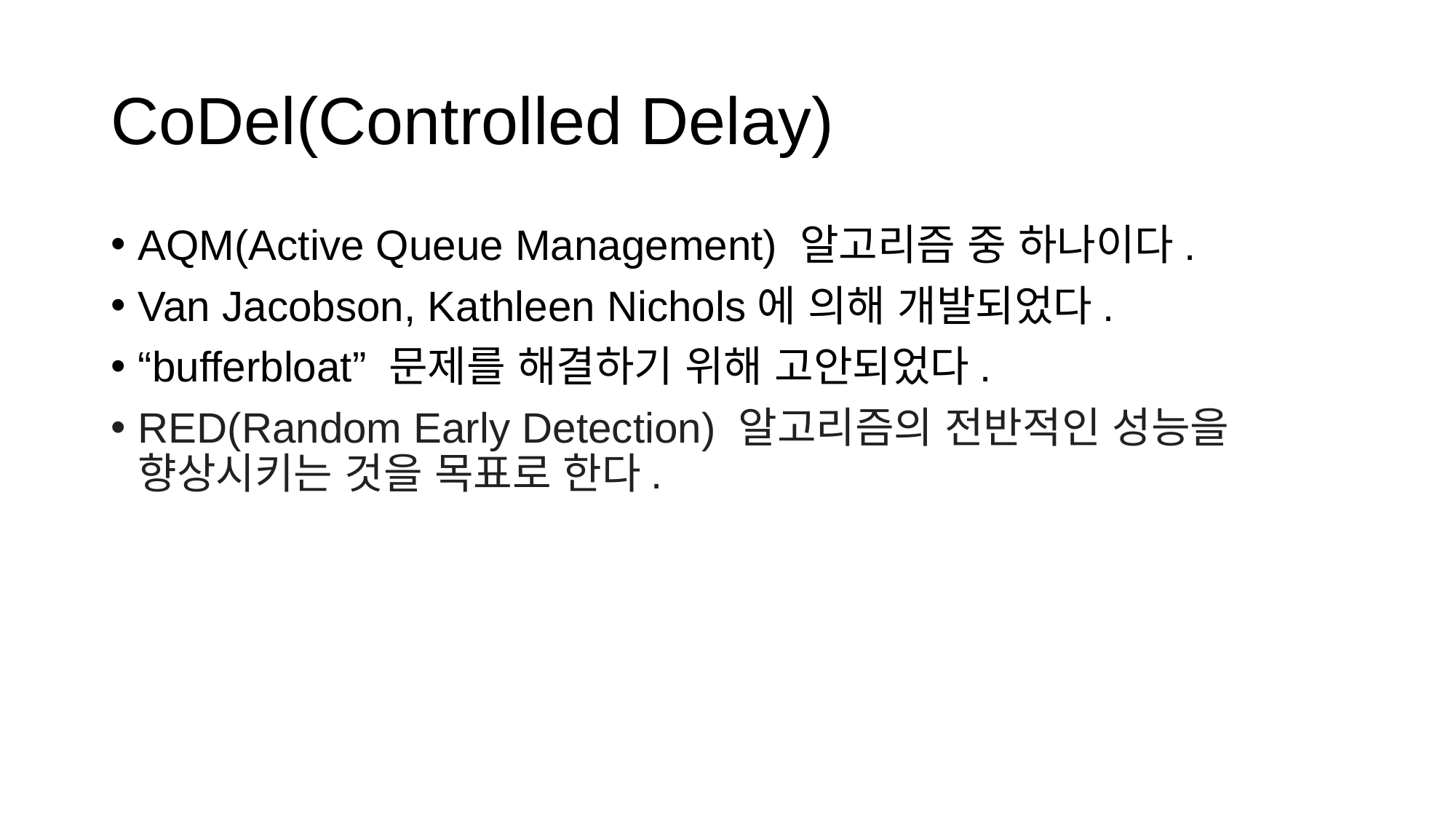

# CoDel(Controlled Delay)
AQM(Active Queue Management) 알고리즘 중 하나이다.
Van Jacobson, Kathleen Nichols에 의해 개발되었다.
“bufferbloat” 문제를 해결하기 위해 고안되었다.
RED(Random Early Detection) 알고리즘의 전반적인 성능을 향상시키는 것을 목표로 한다.